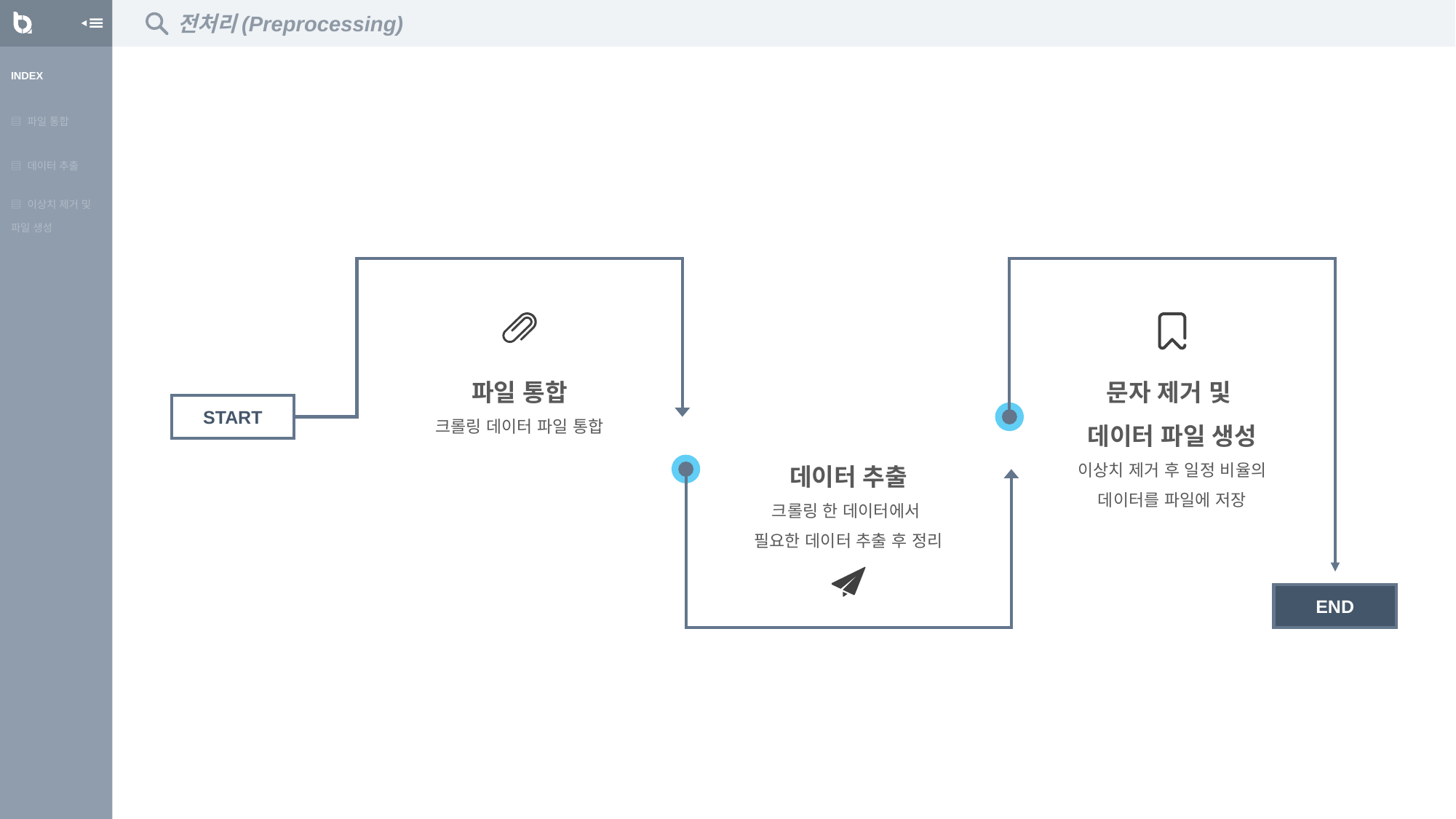

전처리(Preprocessing)

| INDEX |
| --- |
| ▤ 파일 통합 |
| ▤ 데이터 추출 |
| ▤ 이상치 제거 및 파일 생성 |

START

문자 제거 및
데이터 파일 생성
이상치 제거 후 일정 비율의 데이터를 파일에 저장
파일 통합
크롤링 데이터 파일 통합
데이터 추출
크롤링 한 데이터에서
필요한 데이터 추출 후 정리

END